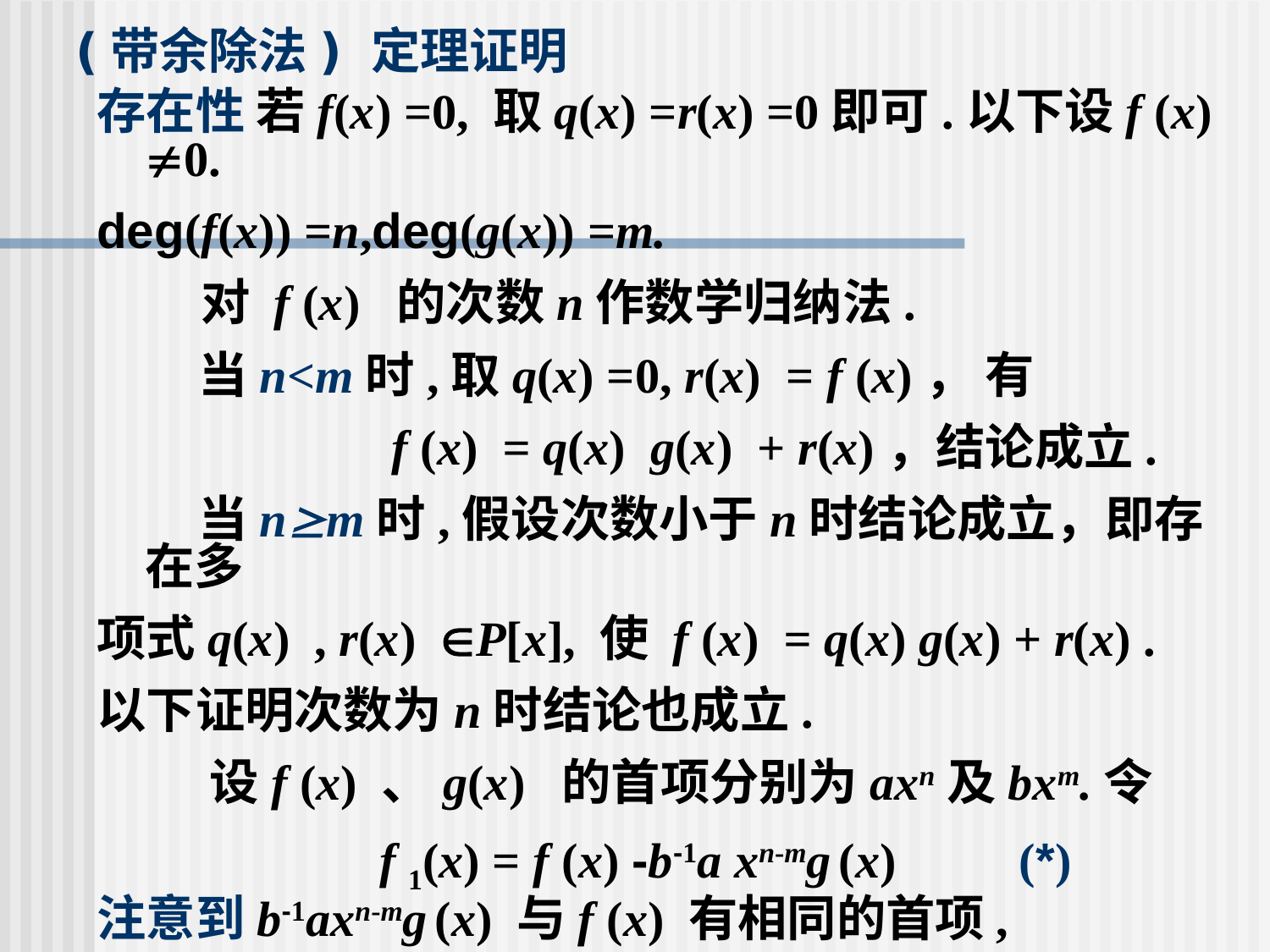

# (带余除法) 定理证明
存在性 若f(x) =0, 取q(x) =r(x) =0即可.以下设f (x) ≠0.
deg(f(x)) =n,deg(g(x)) =m.
	    对 f (x)  的次数n作数学归纳法.
        当n<m时,取q(x) =0, r(x)  = f (x)， 有
                        f (x)  = q(x)  g(x)  + r(x)，结论成立.
        当n≥m时,假设次数小于n时结论成立，即存在多
项式q(x)  , r(x)  ∈P[x], 使 f (x)  = q(x) g(x) + r(x) .
以下证明次数为n时结论也成立.
         设f (x) 、g(x)  的首项分别为axn及bxm.令
                       f 1(x) = f (x) -b-1a xn-mg (x)          (*)
注意到b-1axn-mg (x) 与f (x) 有相同的首项,
可知  f1(x)  = 0 或 deg(f1(x) ) <n.